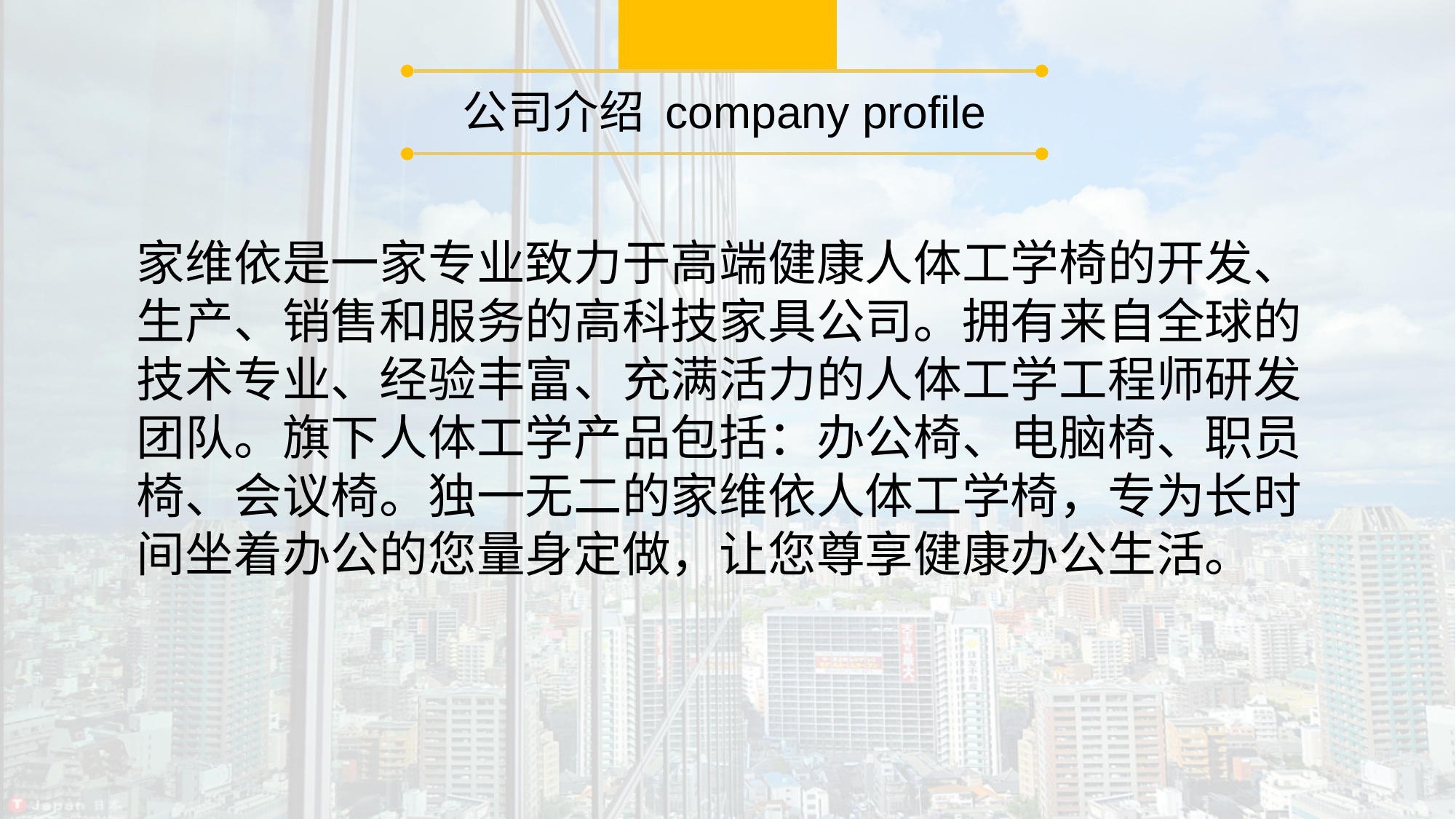

公司介绍 company profile

家维依是一家专业致力于高端健康人体工学椅的开发、生产、销售和服务的高科技家具公司。拥有来自全球的技术专业、经验丰富、充满活力的人体工学工程师研发团队。旗下人体工学产品包括：办公椅、电脑椅、职员椅、会议椅。独一无二的家维依人体工学椅，专为长时间坐着办公的您量身定做，让您尊享健康办公生活。